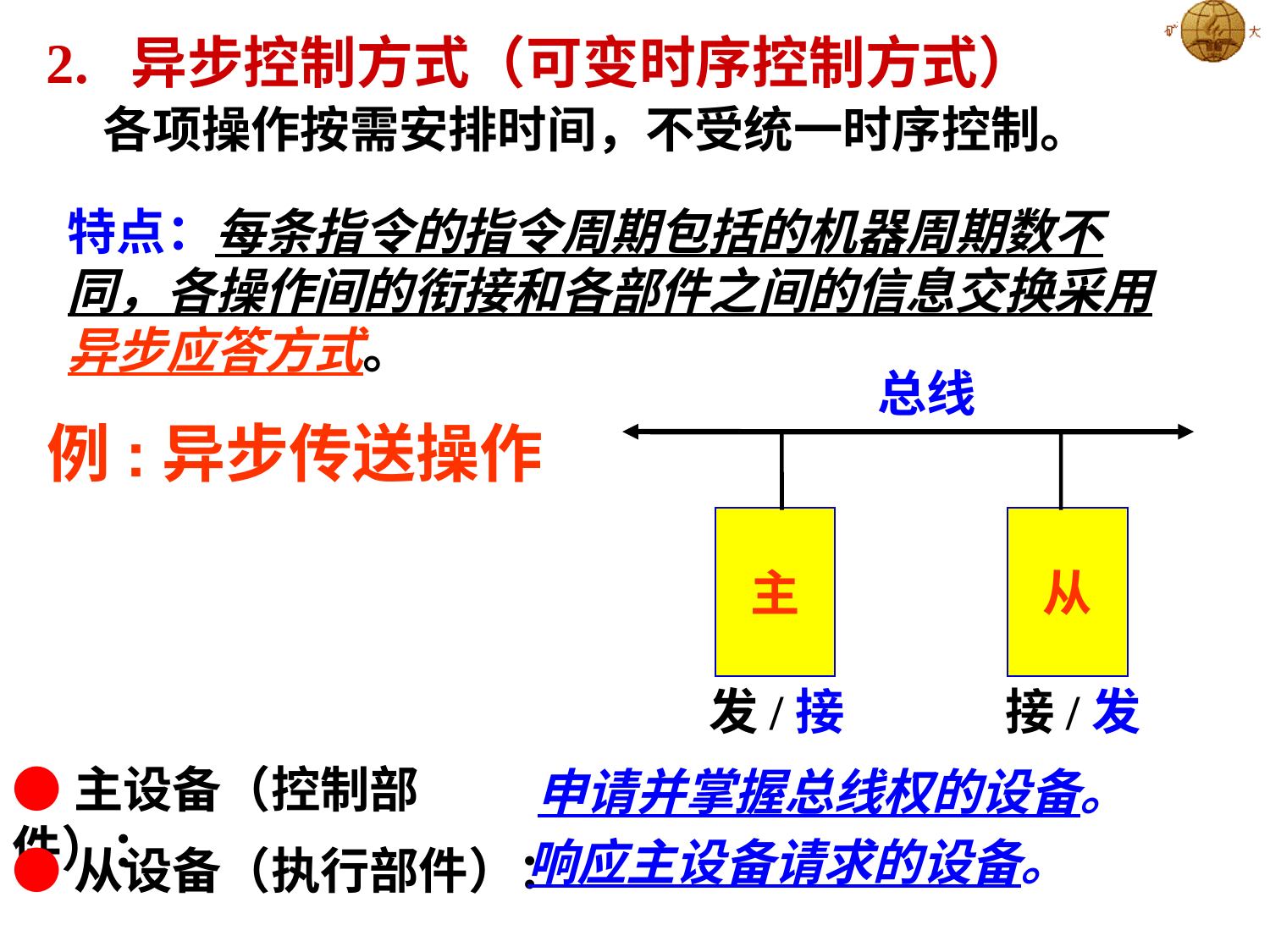

2.  异步控制方式（可变时序控制方式）
    各项操作按需安排时间，不受统一时序控制。
特点：每条指令的指令周期包括的机器周期数不同，各操作间的衔接和各部件之间的信息交换采用异步应答方式。
总线

主
从
例:异步传送操作
发/接
接/发
●主设备（控制部件）：
申请并掌握总线权的设备。
●从设备（执行部件）：
响应主设备请求的设备。